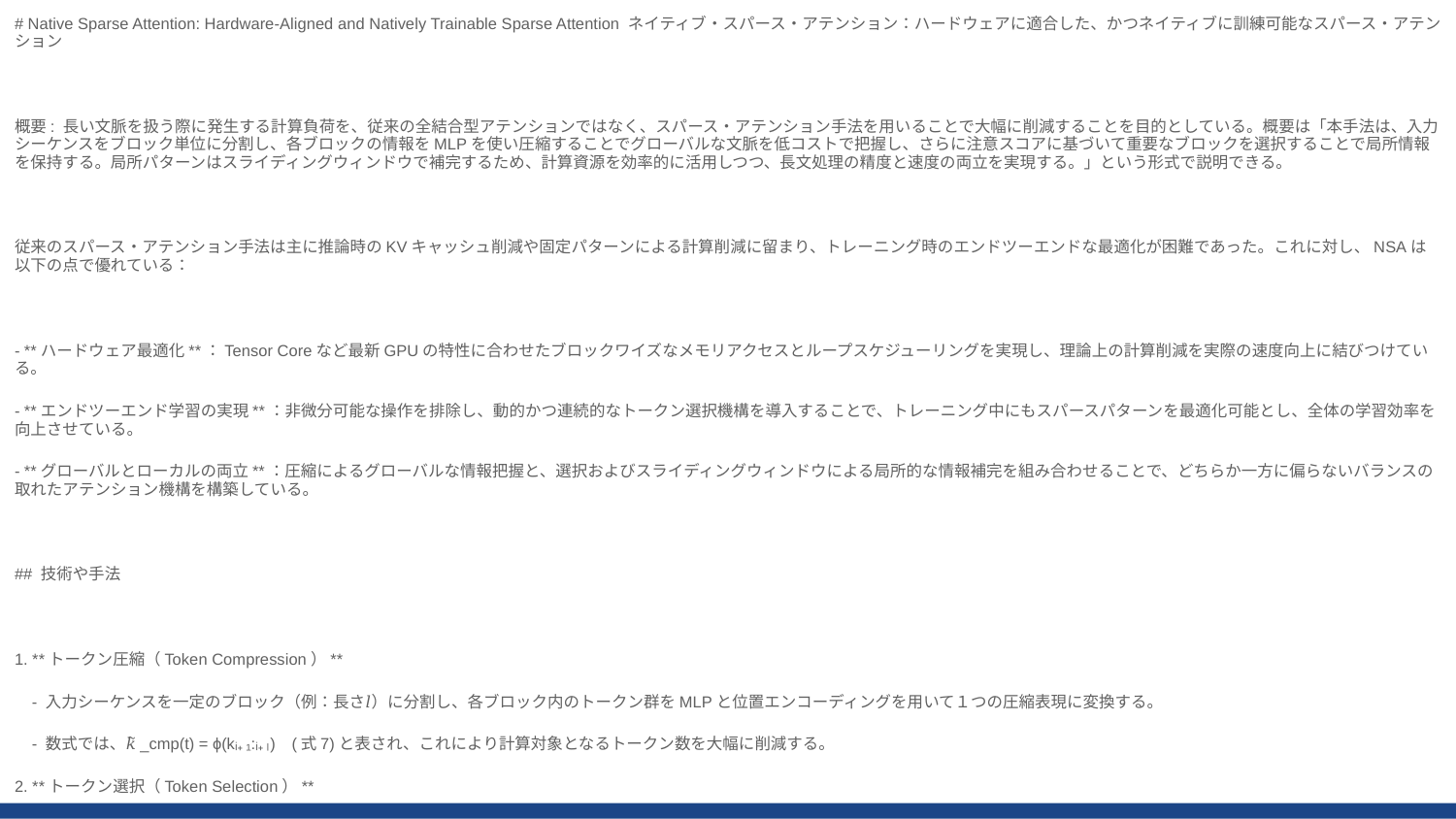

# Native Sparse Attention: Hardware-Aligned and Natively Trainable Sparse Attention ネイティブ・スパース・アテンション：ハードウェアに適合した、かつネイティブに訓練可能なスパース・アテンション

概要: 長い文脈を扱う際に発生する計算負荷を、従来の全結合型アテンションではなく、スパース・アテンション手法を用いることで大幅に削減することを目的としている。概要は「本手法は、入力シーケンスをブロック単位に分割し、各ブロックの情報をMLPを使い圧縮することでグローバルな文脈を低コストで把握し、さらに注意スコアに基づいて重要なブロックを選択することで局所情報を保持する。局所パターンはスライディングウィンドウで補完するため、計算資源を効率的に活用しつつ、長文処理の精度と速度の両立を実現する。」という形式で説明できる。

従来のスパース・アテンション手法は主に推論時のKVキャッシュ削減や固定パターンによる計算削減に留まり、トレーニング時のエンドツーエンドな最適化が困難であった。これに対し、NSAは以下の点で優れている：

- **ハードウェア最適化**：Tensor Coreなど最新GPUの特性に合わせたブロックワイズなメモリアクセスとループスケジューリングを実現し、理論上の計算削減を実際の速度向上に結びつけている。
- **エンドツーエンド学習の実現**：非微分可能な操作を排除し、動的かつ連続的なトークン選択機構を導入することで、トレーニング中にもスパースパターンを最適化可能とし、全体の学習効率を向上させている。
- **グローバルとローカルの両立**：圧縮によるグローバルな情報把握と、選択およびスライディングウィンドウによる局所的な情報補完を組み合わせることで、どちらか一方に偏らないバランスの取れたアテンション機構を構築している。

## 技術や手法

1. **トークン圧縮（Token Compression）**
    - 入力シーケンスを一定のブロック（例：長さ𝑙）に分割し、各ブロック内のトークン群をMLPと位置エンコーディングを用いて１つの圧縮表現に変換する。
    - 数式では、𝑘̃_cmp(t) = ϕ(kᵢ₊₁:ᵢ₊ₗ) (式7)と表され、これにより計算対象となるトークン数を大幅に削減する。
2. **トークン選択（Token Selection）**
    - 圧縮トークンから得られる中間の注意スコアを利用し、各ブロックの重要度を算出。
    - その重要度に基づいて、最も重要なブロック（上位n個）を選び出し、選択ブロック内の細かい情報を保持する。
    - 数式(8)～(12)では、ブロックごとの重要度スコアの算出方法および、選択したトークンの連結処理について詳細に定式化されている。
3. **スライディングウィンドウ（Sliding Window）**
    - 直近の局所的情報を常に参照するため、一定幅（ウィンドウサイズ𝑤）のトークンを常に取り込む仕組みを採用。
    - これにより、局所パターンの学習が促進され、全体としての文脈理解が向上する。
4. **ハードウェア最適化とカーネル設計**
    - GPUの特性に合わせ、クエリとKVキャッシュをグループ単位で連続的にロードする「グループセントリックデータロード」や、連続したメモリアクセスを実現する工夫を施したカーネル設計を導入。
    - この結果、実際のデコードやトレーニングの各段階で、最大11.6倍（デコード）、最大9.0倍（フォワード）、6.0倍（バックワード）といった大幅な速度向上が達成されている（図表参照）。

---

## 使用用途

NSAの技術は、以下のような応用が期待される：

- **長文処理**：書籍要約、論文の自動要約、長文対話システム、コード生成、リポジトリ全体の解析など、文脈が長く複雑なタスクで有効。
- **大規模言語モデルのトレーニング**：トレーニング時の計算効率を飛躍的に向上させ、より大規模なモデルの学習を可能にする。
- **リアルタイム推論**：KVキャッシュの最適化による高速デコードにより、リアルタイム性が要求されるアプリケーションでの利用が進む。

---

## 次に読むべき論文

NSAの背景と技術をさらに深く理解するため、以下の関連論文の精読が推奨される：

- **DeepSeek-R1**：強化学習を用いた推論能力向上手法に関する最新研究。
- **OpenAIのo-seriesモデルに関する論文**：長文コンテキストの処理や高速デコードに関する最新技術。
- **Gemini 1.5 Pro**：大規模なマルチモーダルモデルにおける効率的な文脈処理手法。

## 数式の詳細な説明

1. **アテンション基本計算式（式(1)・(2)）**
    - アテンション機構では、各クエリ qₜ が全てのキー kᵢ に対して、αₜ,ᵢ = exp(qₜᵀ kᵢ / √dₖ) / Σⱼ exp(qₜᵀ kⱼ / √dₖ)という注意重みを計算し、その重みで値 vᵢ を重み付け和して出力 oₜ を生成する。
    - この計算はシーケンス長が増大するにつれ、計算量が急増するため、効率化が求められる背景となっている。
2. **トークン圧縮の定式化（式(7)）**
    - 例：𝑘̃_cmp(t) = ϕ(kᵢ₊₁:ᵢ₊ₗ)
    - ここで、ϕはMLPと位置エンコーディングを組み合わせた関数であり、連続した𝑙個のキーからブロック全体の特徴を抽出する。
3. **選択ブロックの重要度算出（式(8)～(12)）**
    - 圧縮トークンとクエリの間で中間注意スコア p_cmp(t) を計算し、これをブロックごとに統合して重要度 p_slc(t) を算出する。
    - 選択されたブロックのインデックス集合 Iₜ を用い、実際の選択トークンを連結（Cat操作）して最終的な選択表現を得る仕組みとなっている。

## 疑問点

1. **再現性・実装面の詳細**

    論文中でGPUのハードウェア最適化やカーネル設計に関する記述は非常に魅力的ですが、実装の具体的な詳細や、実際の環境（例えば使用したGPUの種類やソフトウェアのバージョンなど）が完全に明示されていないため、他の環境で同様の効果が得られるかどうかについては疑問が残ります。

2. **トークン選択の基準と安定性**

    圧縮トークンから中間注意スコアを用いて重要ブロックを選択する戦略は理論的には有効ですが、特定の文脈やタスクによっては、実際に重要な情報が選択から漏れてしまうリスクも考えられます。選択の閾値や基準がどの程度柔軟に調整され、安定したパフォーマンスが得られるのか、さらなる検証が必要かもしれません。

3. **タスクやデータセット依存性**

    実験結果は多くのベンチマークでNSAが優位に立っていると示されていますが、特に長文コンテキストを必要とするタスクにおいて、その効果がどの程度一般化できるのか、また短文タスクとのトレードオフがどのようになっているのかについては、さらなる詳細な解析が望まれます。